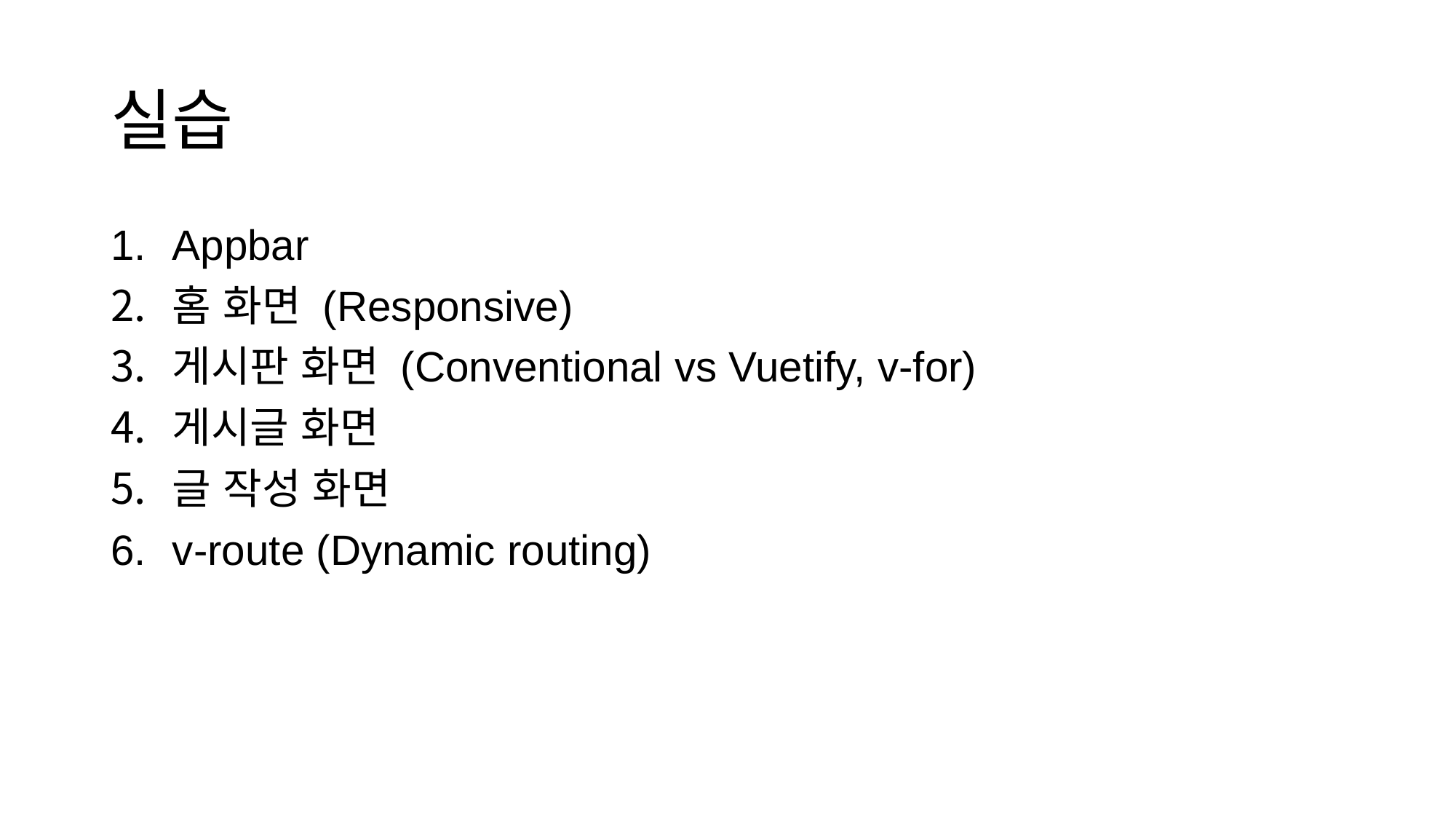

# 실습
Appbar
홈 화면 (Responsive)
게시판 화면 (Conventional vs Vuetify, v-for)
게시글 화면
글 작성 화면
v-route (Dynamic routing)